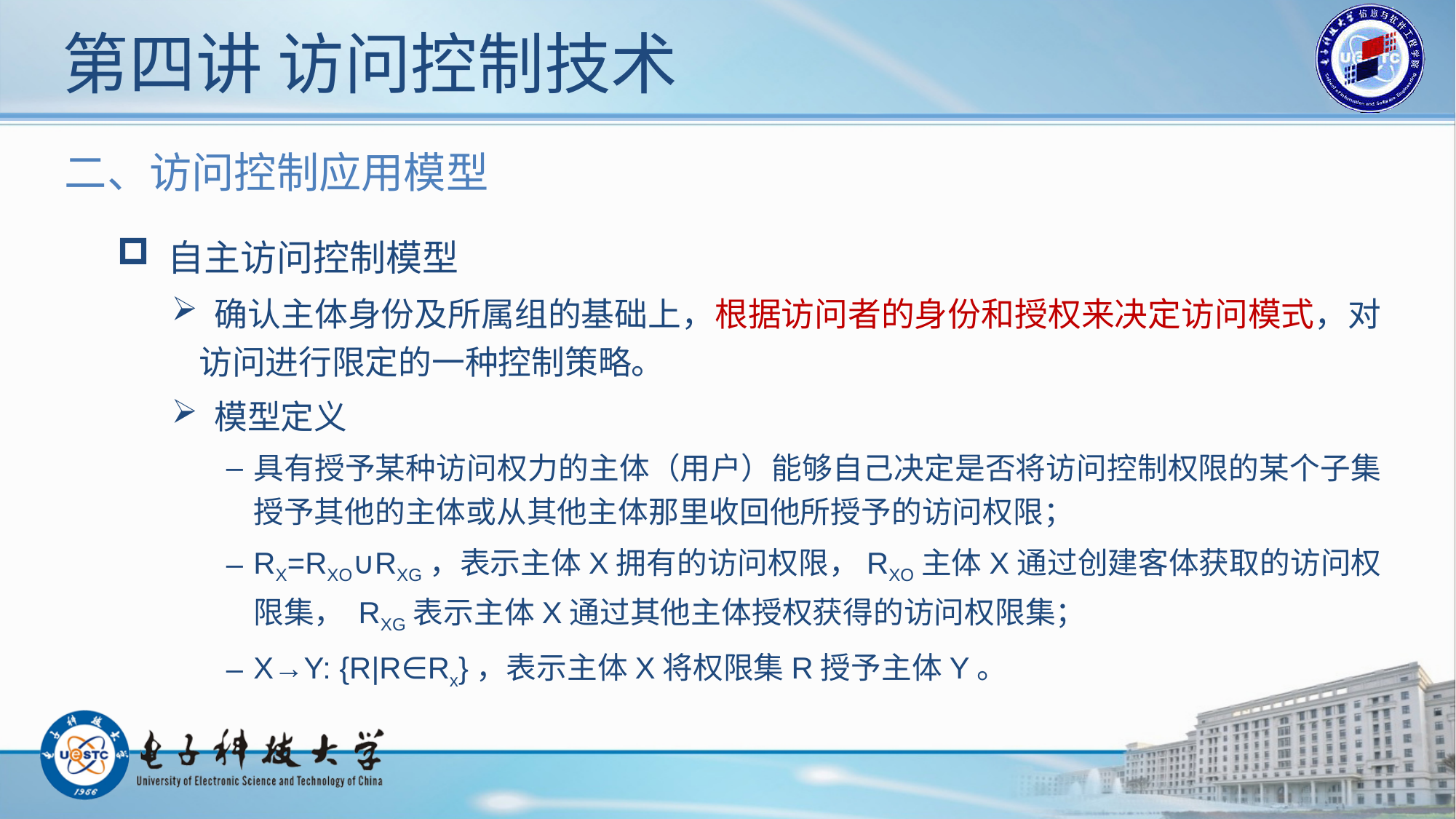

# 第四讲 访问控制技术
二、访问控制应用模型
 自主访问控制模型
 确认主体身份及所属组的基础上，根据访问者的身份和授权来决定访问模式，对访问进行限定的一种控制策略。
 模型定义
具有授予某种访问权力的主体（用户）能够自己决定是否将访问控制权限的某个子集授予其他的主体或从其他主体那里收回他所授予的访问权限；
RX=RXO∪RXG，表示主体X拥有的访问权限，RXO主体X通过创建客体获取的访问权限集， RXG表示主体X通过其他主体授权获得的访问权限集；
X→Y: {R|R∈Rx}，表示主体X将权限集R授予主体Y。